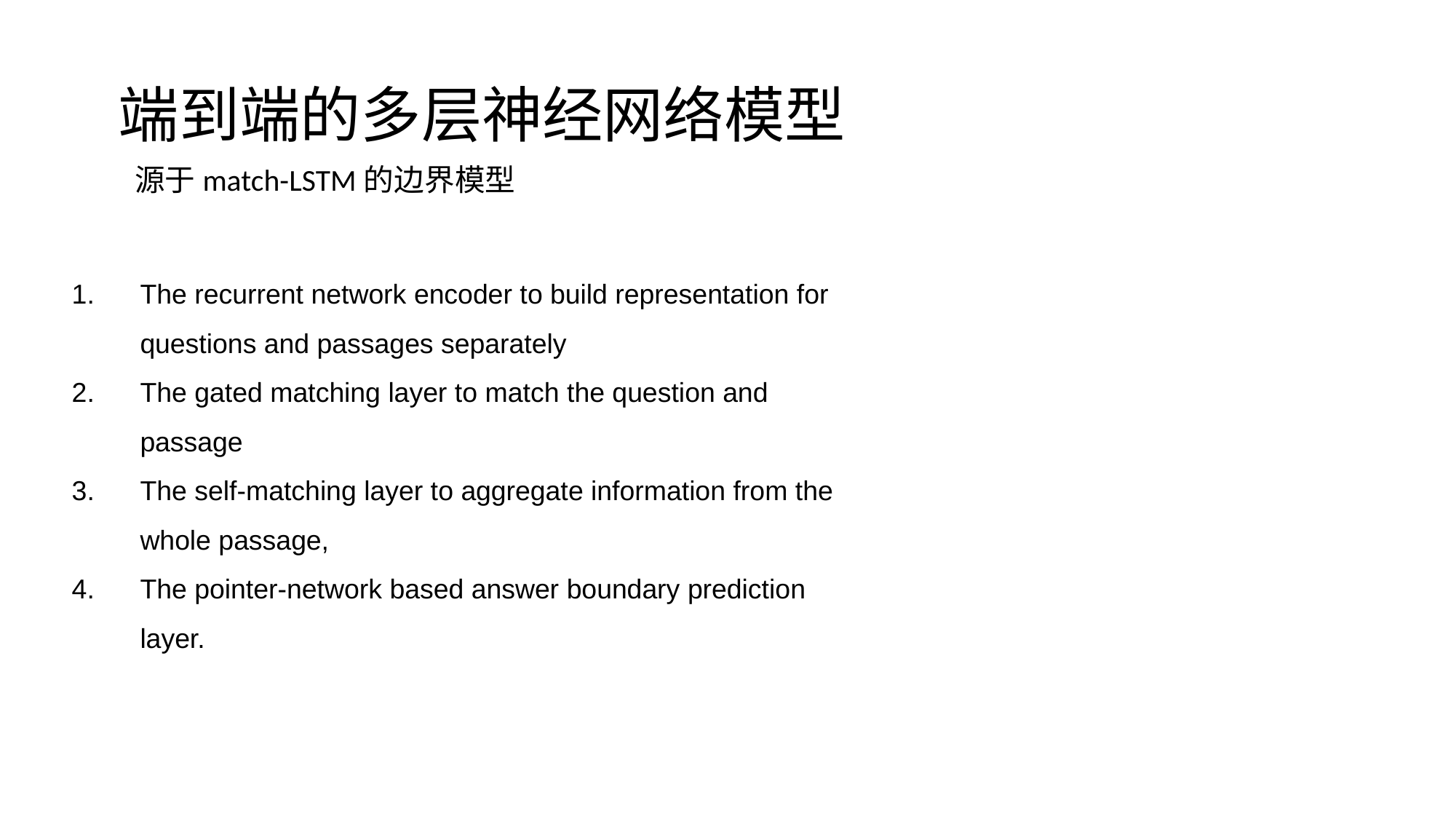

端到端的多层神经网络模型
源于match-LSTM的边界模型
The recurrent network encoder to build representation for questions and passages separately
The gated matching layer to match the question and passage
The self-matching layer to aggregate information from the whole passage,
The pointer-network based answer boundary prediction layer.